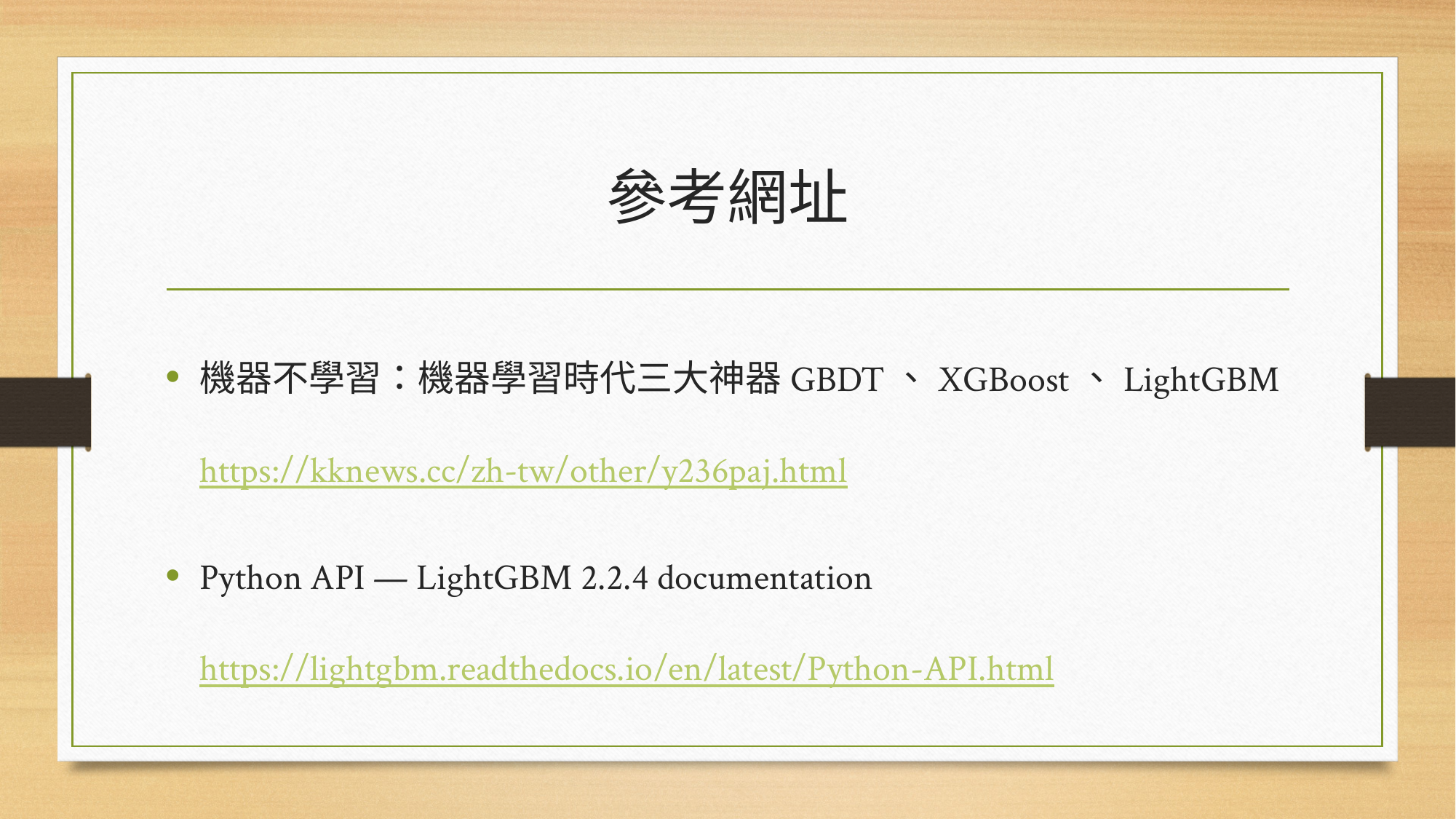

# 參考網址
機器不學習：機器學習時代三大神器GBDT、XGBoost、LightGBM
https://kknews.cc/zh-tw/other/y236paj.html
Python API — LightGBM 2.2.4 documentation
https://lightgbm.readthedocs.io/en/latest/Python-API.html